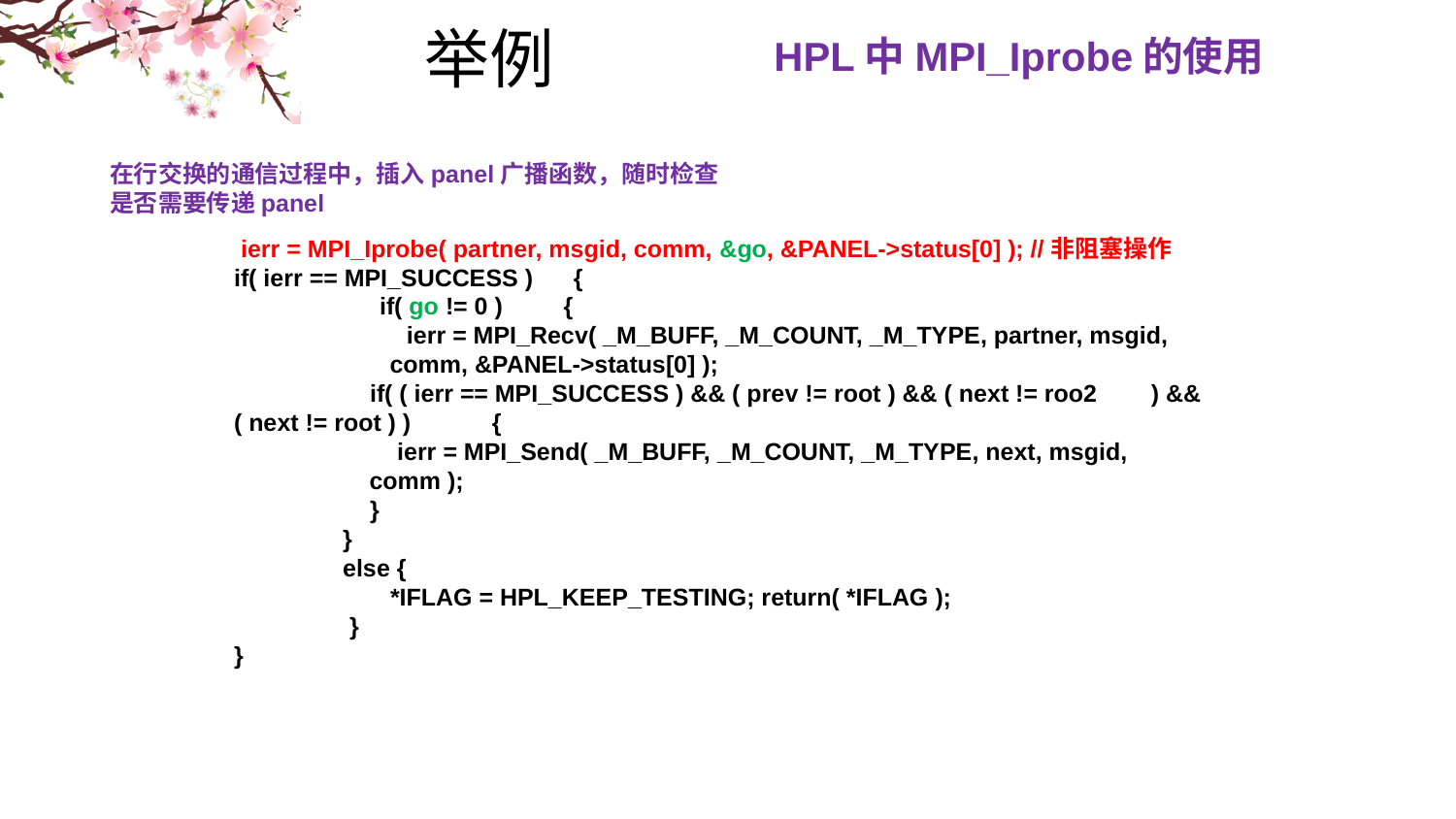

HPL中MPI_Iprobe的使用

# 举例
在行交换的通信过程中，插入panel广播函数，随时检查是否需要传递panel
 ierr = MPI_Iprobe( partner, msgid, comm, &go, &PANEL->status[0] ); //非阻塞操作
if( ierr == MPI_SUCCESS )      {
	if( go != 0 )         {
	    ierr = MPI_Recv( _M_BUFF, _M_COUNT, _M_TYPE, partner, msgid,                             comm, &PANEL->status[0] );
                    if( ( ierr == MPI_SUCCESS ) && ( prev != root ) && ( next != roo2        ) && ( next != root ) )            {
                        ierr = MPI_Send( _M_BUFF, _M_COUNT, _M_TYPE, next, msgid,                                comm );
                    }
                }
                else {
                       *IFLAG = HPL_KEEP_TESTING; return( *IFLAG );
                 }
}